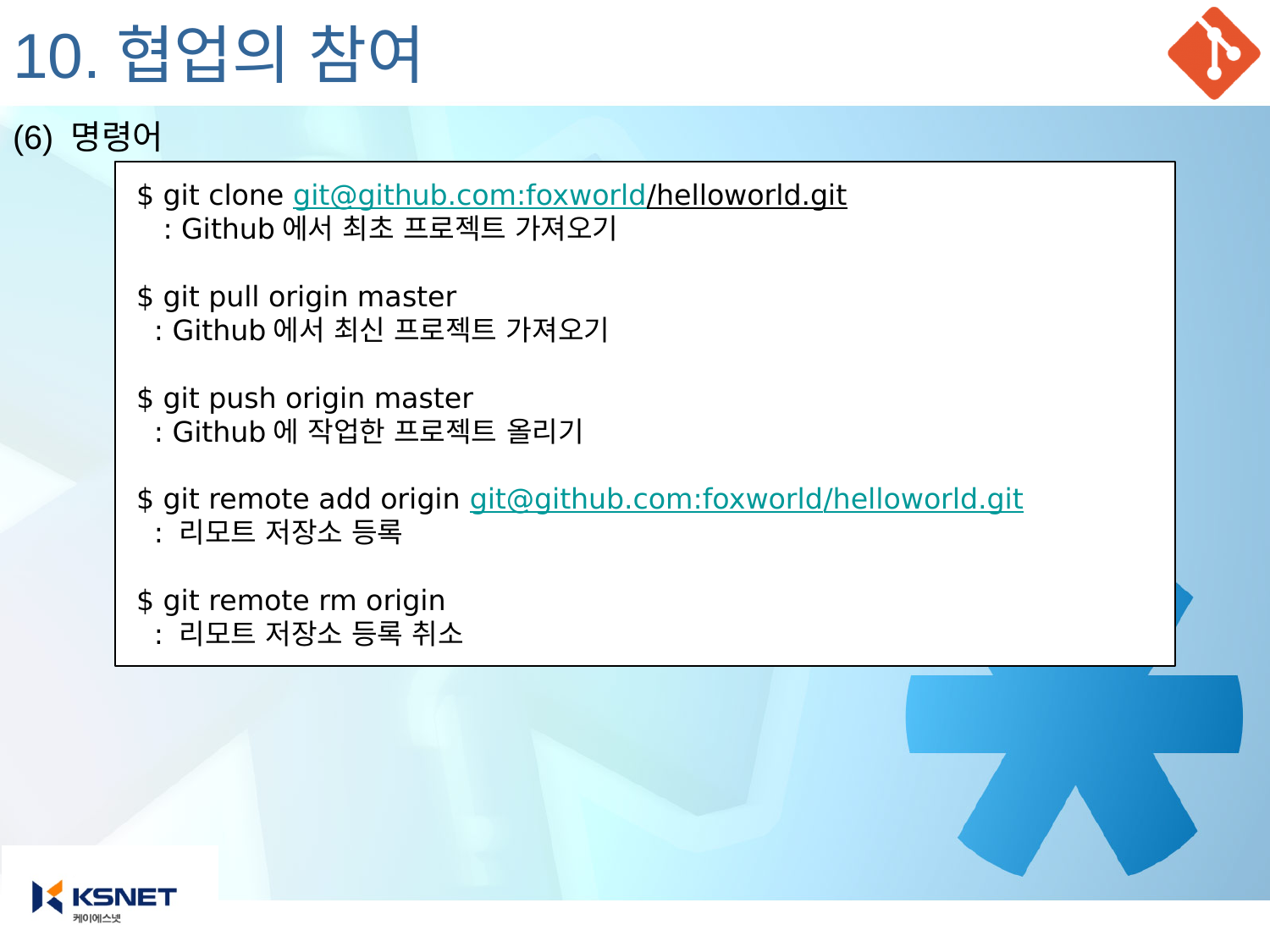

# 10.협업의 참여
(6) 명령어
 $ git clone git@github.com:foxworld/helloworld.git
    : Github에서 최초 프로젝트 가져오기

 $ git pull origin master
   : Github에서 최신 프로젝트 가져오기

 $ git push origin master
   : Github에 작업한 프로젝트 올리기

 $ git remote add origin git@github.com:foxworld/helloworld.git
   : 리모트 저장소 등록

 $ git remote rm origin
   : 리모트 저장소 등록 취소